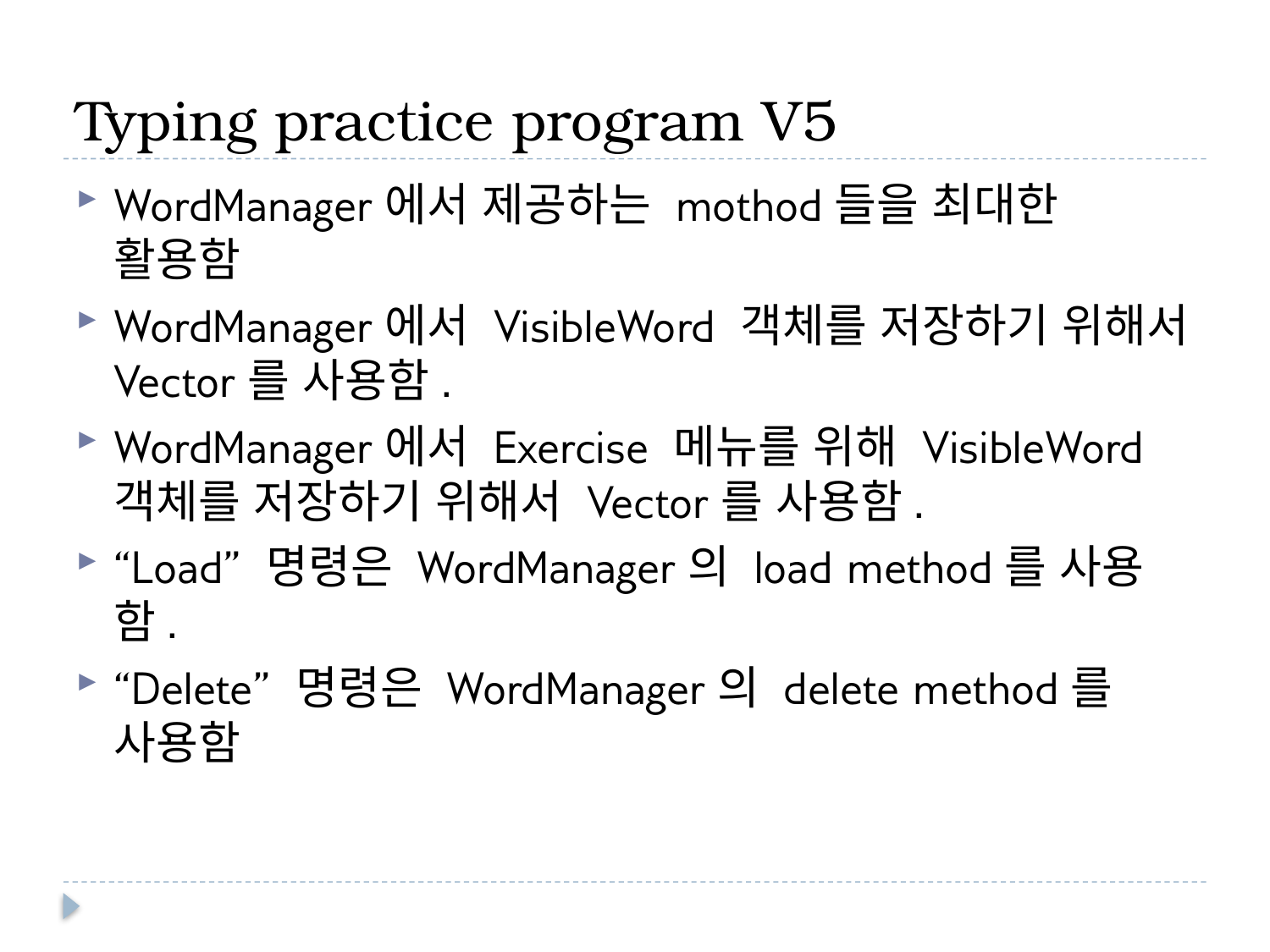

# Typing practice program V5
WordManager에서 제공하는 mothod들을 최대한 활용함
WordManager에서 VisibleWord 객체를 저장하기 위해서 Vector를 사용함.
WordManager에서 Exercise 메뉴를 위해 VisibleWord 객체를 저장하기 위해서 Vector를 사용함.
“Load” 명령은 WordManager의 load method를 사용함.
“Delete” 명령은 WordManager의 delete method를 사용함